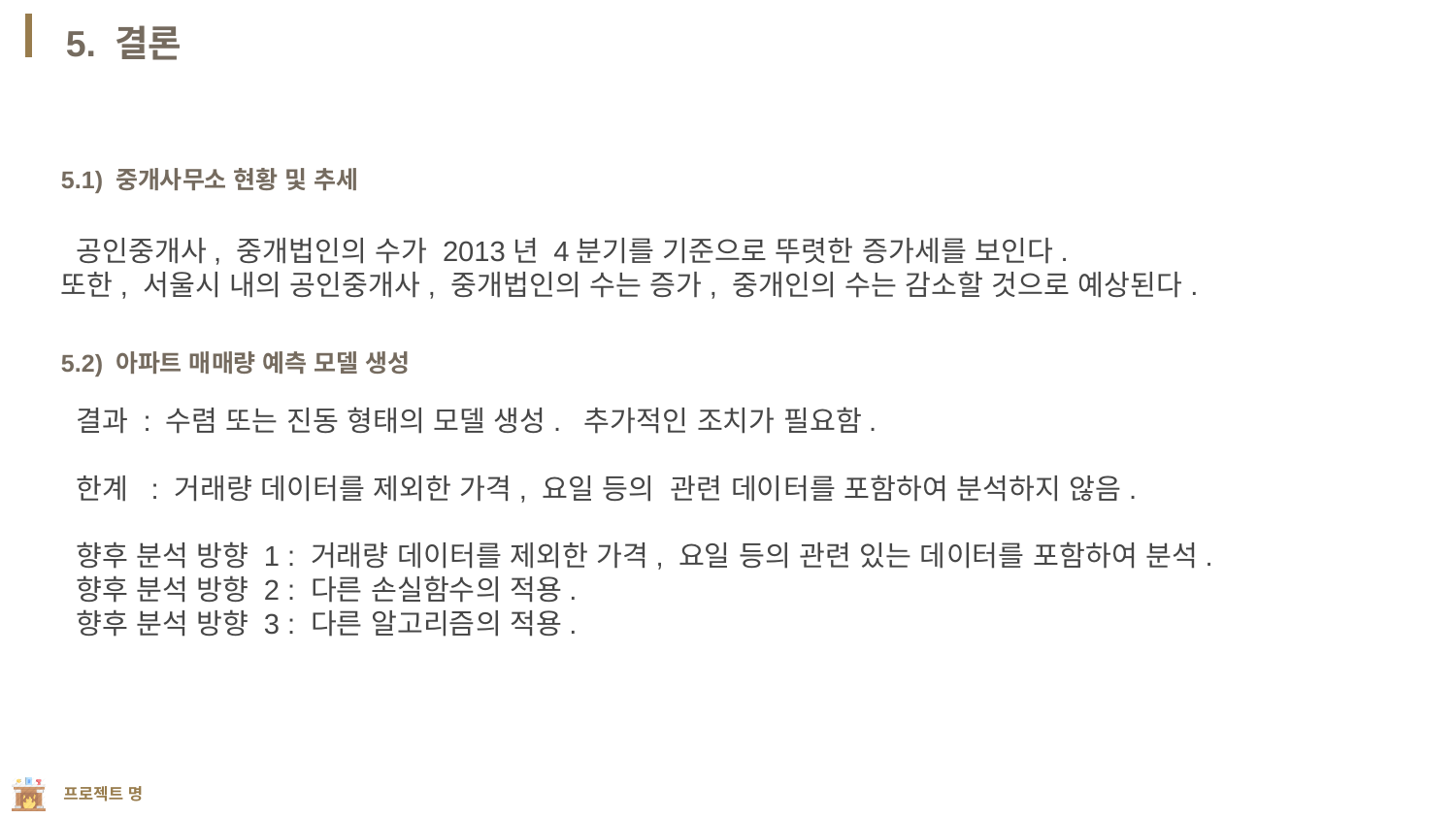

5. 결론
5.1) 중개사무소 현황 및 추세
 공인중개사, 중개법인의 수가 2013년 4분기를 기준으로 뚜렷한 증가세를 보인다.
또한, 서울시 내의 공인중개사, 중개법인의 수는 증가, 중개인의 수는 감소할 것으로 예상된다.

 결과 : 수렴 또는 진동 형태의 모델 생성.  추가적인 조치가 필요함.

 한계  : 거래량 데이터를 제외한 가격, 요일 등의  관련 데이터를 포함하여 분석하지 않음.

 향후 분석 방향 1 : 거래량 데이터를 제외한 가격, 요일 등의 관련 있는 데이터를 포함하여 분석.
 향후 분석 방향 2 : 다른 손실함수의 적용.
 향후 분석 방향 3 : 다른 알고리즘의 적용.
5.2) 아파트 매매량 예측 모델 생성